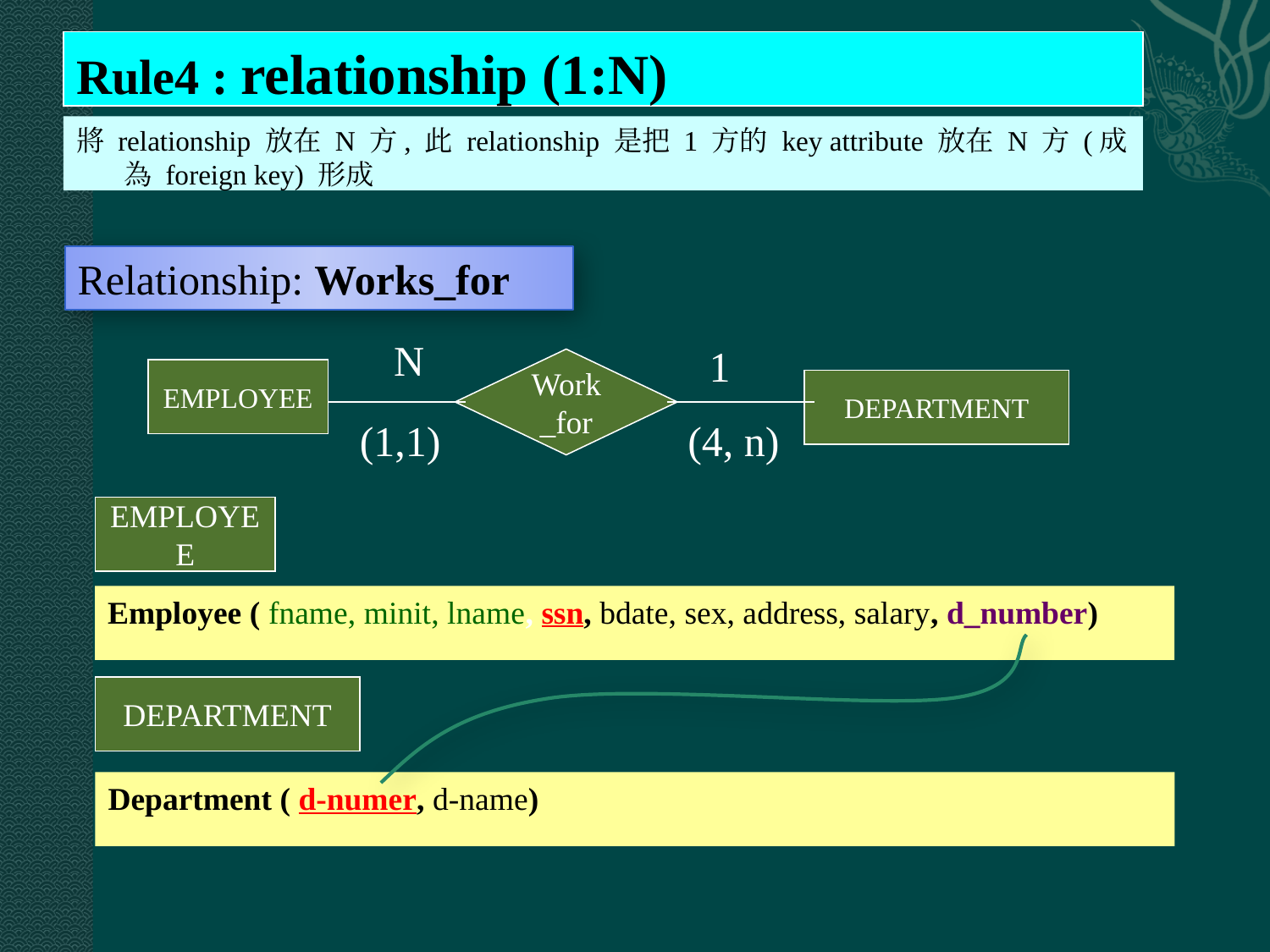

Rule4 : relationship (1:N)
將 relationship 放在 N 方, 此 relationship 是把 1 方的 key attribute 放在 N 方 (成為 foreign key) 形成
Relationship: Works_for
N
1
Work_for
EMPLOYEE
DEPARTMENT
(1,1)
(4, n)
EMPLOYEE
Employee ( fname, minit, lname, ssn, bdate, sex, address, salary, d_number)

DEPARTMENT
Department ( d-numer, d-name)